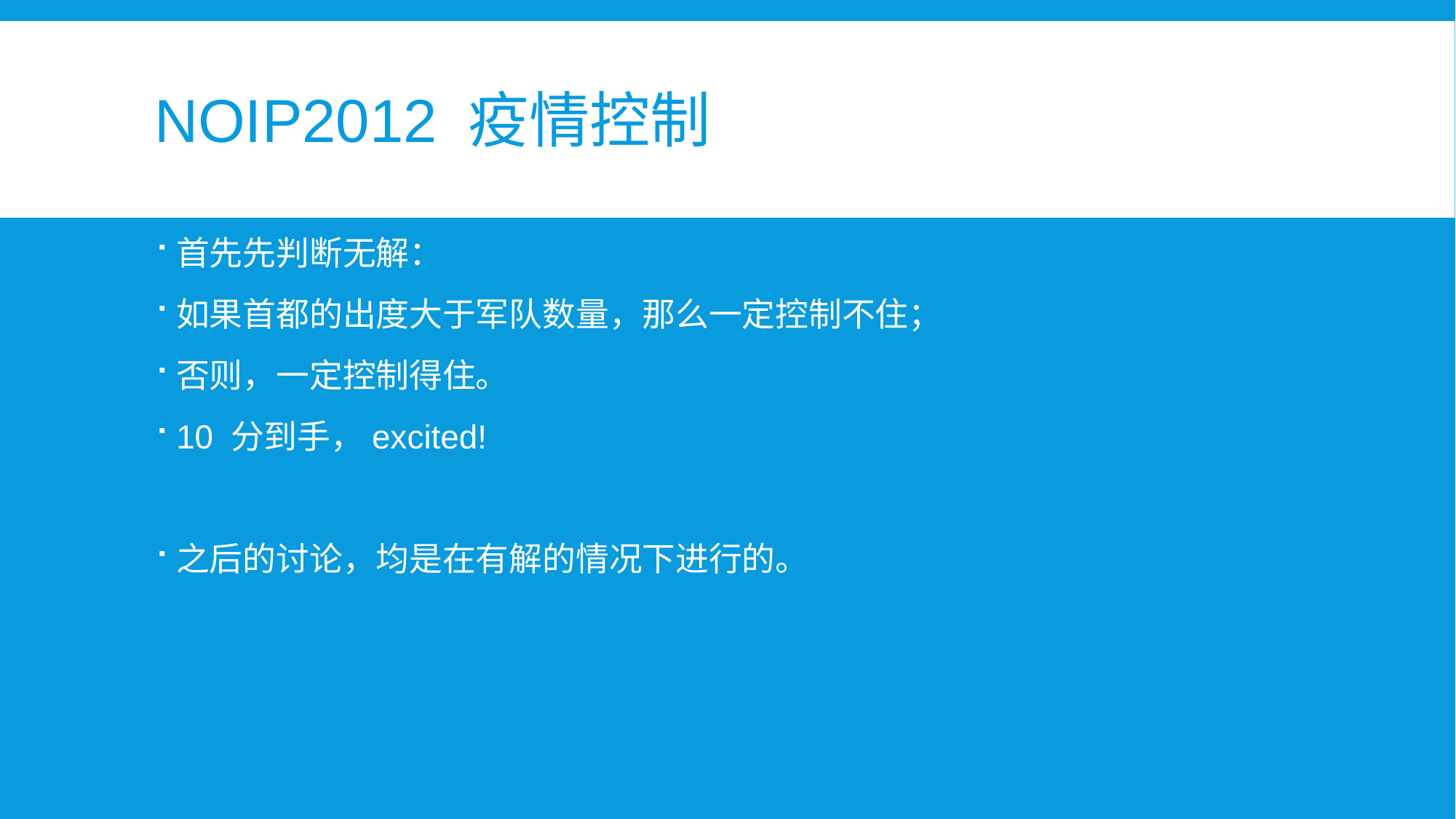

# NOIp2012 疫情控制
首先先判断无解：
如果首都的出度大于军队数量，那么一定控制不住；
否则，一定控制得住。
10 分到手，excited!

之后的讨论，均是在有解的情况下进行的。